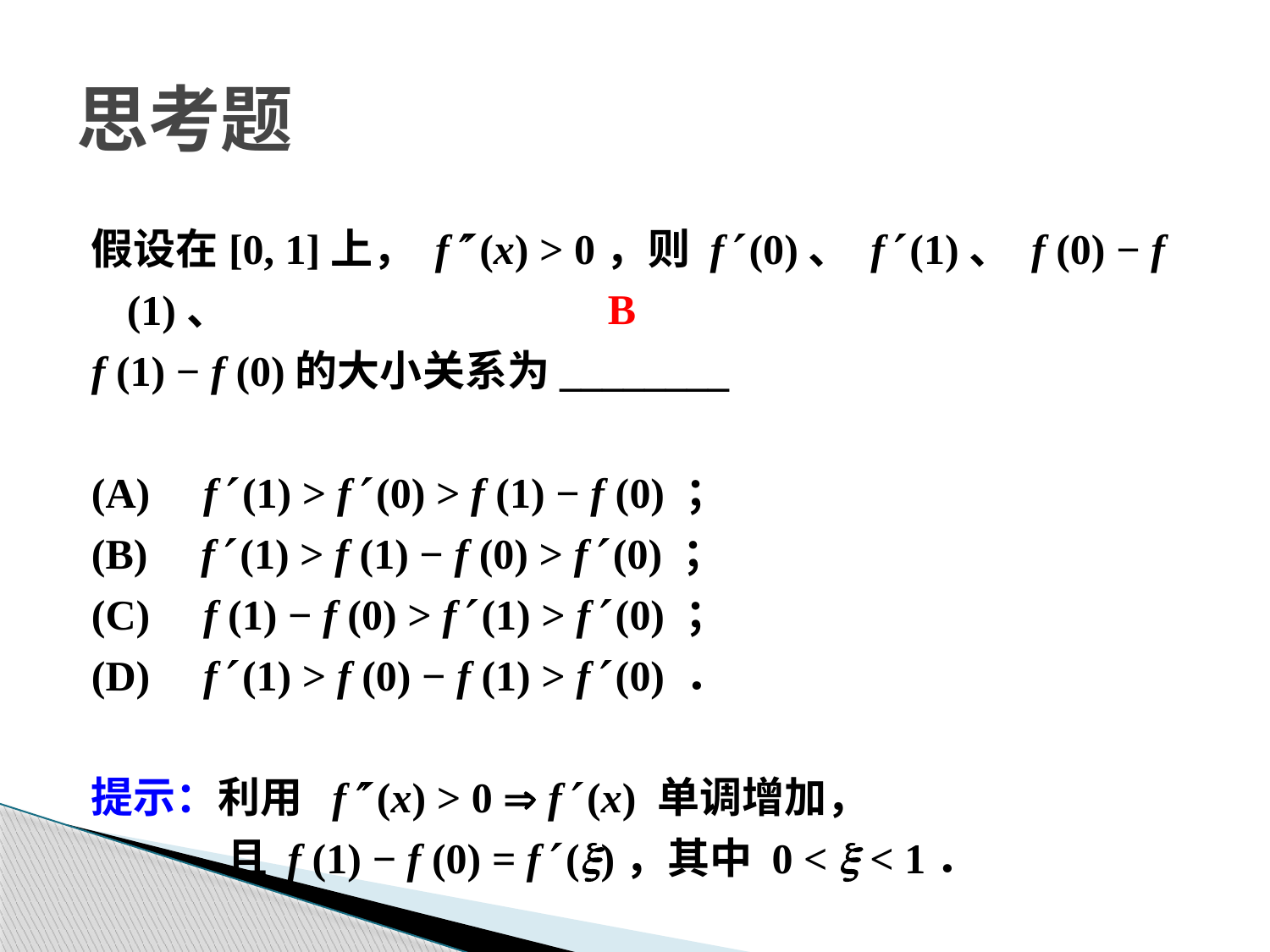

# 思考题
假设在[0, 1]上， f″ (x) > 0，则 f′ (0)、 f′ (1)、 f (0) − f (1)、
f (1) − f (0)的大小关系为________

(A)     f′ (1) > f′ (0) > f (1) − f (0) ；
(B)     f′ (1) > f (1) − f (0) > f′ (0) ；
(C)     f (1) − f (0) > f′ (1) > f′ (0) ；
(D)     f′ (1) > f (0) − f (1) > f′ (0) ．

提示：利用  f″ (x) > 0 ⇒ f′ (x) 单调增加，
             且 f (1) − f (0) = f′ (ξ)，其中 0 < ξ < 1．
B